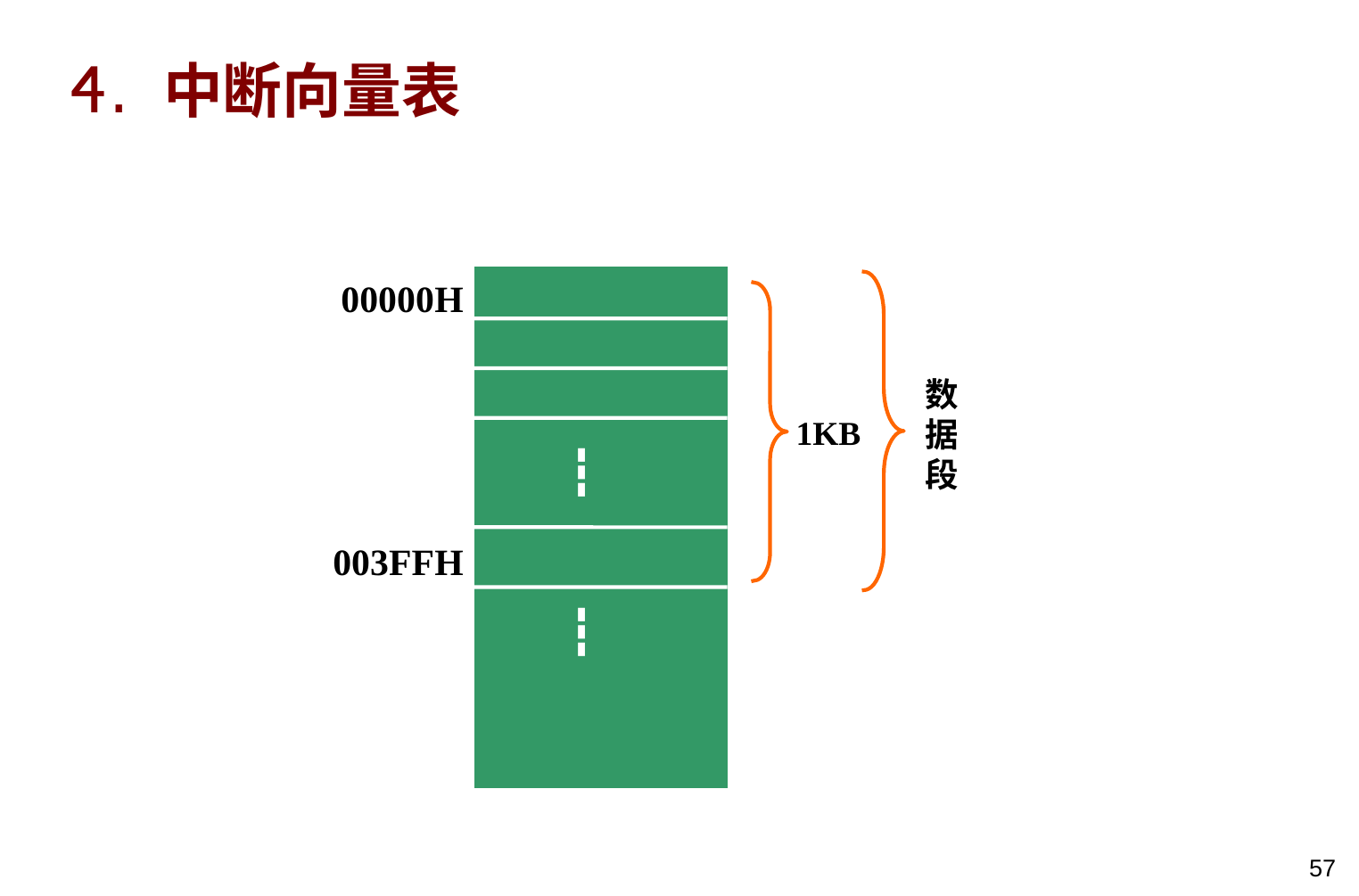

# 4. 中断向量表
00000H

数据段

1KB

┇

003FFH

┇
57